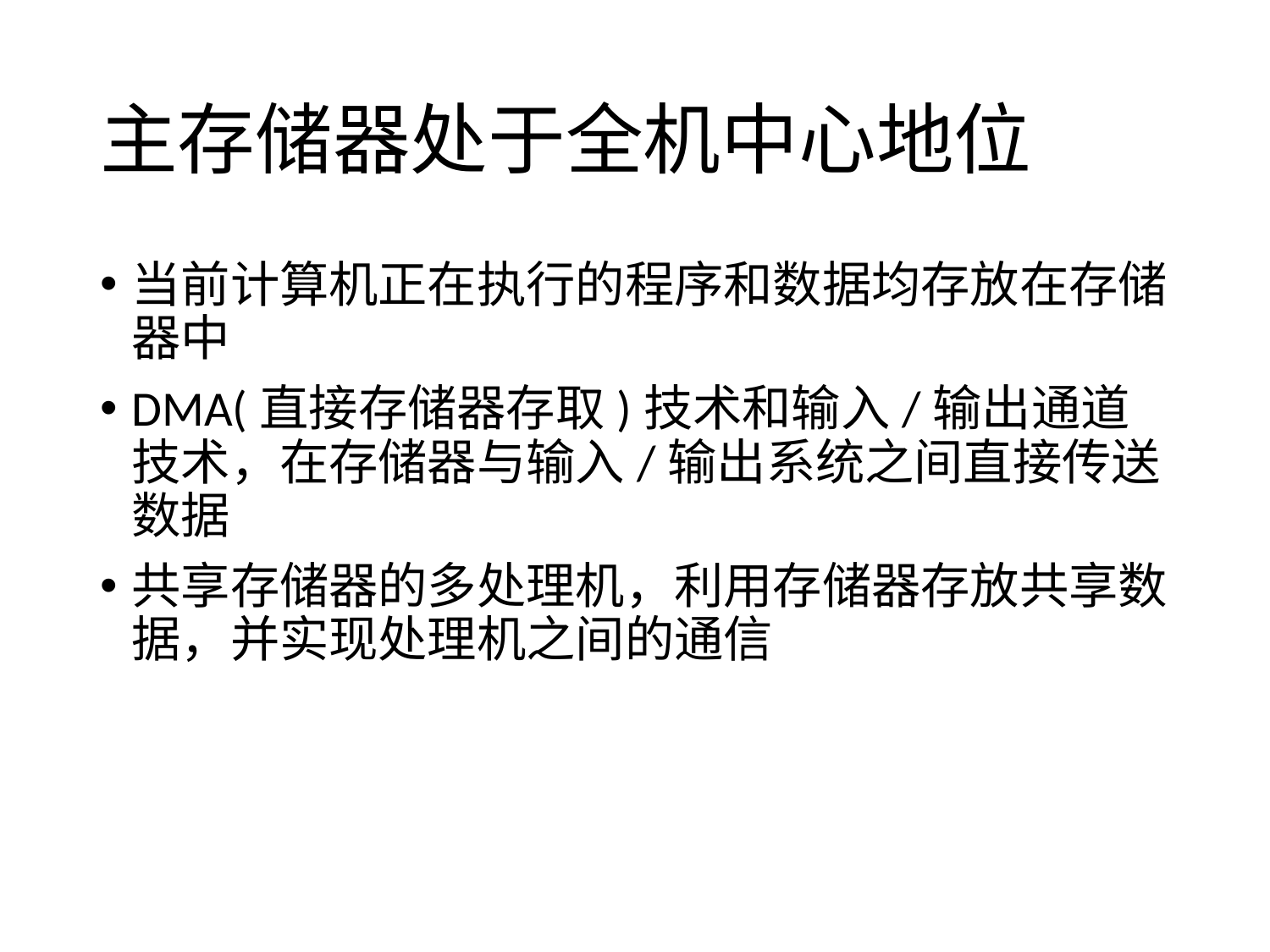

# 主存储器处于全机中心地位
当前计算机正在执行的程序和数据均存放在存储器中
DMA(直接存储器存取)技术和输入/输出通道技术，在存储器与输入/输出系统之间直接传送数据
共享存储器的多处理机，利用存储器存放共享数据，并实现处理机之间的通信